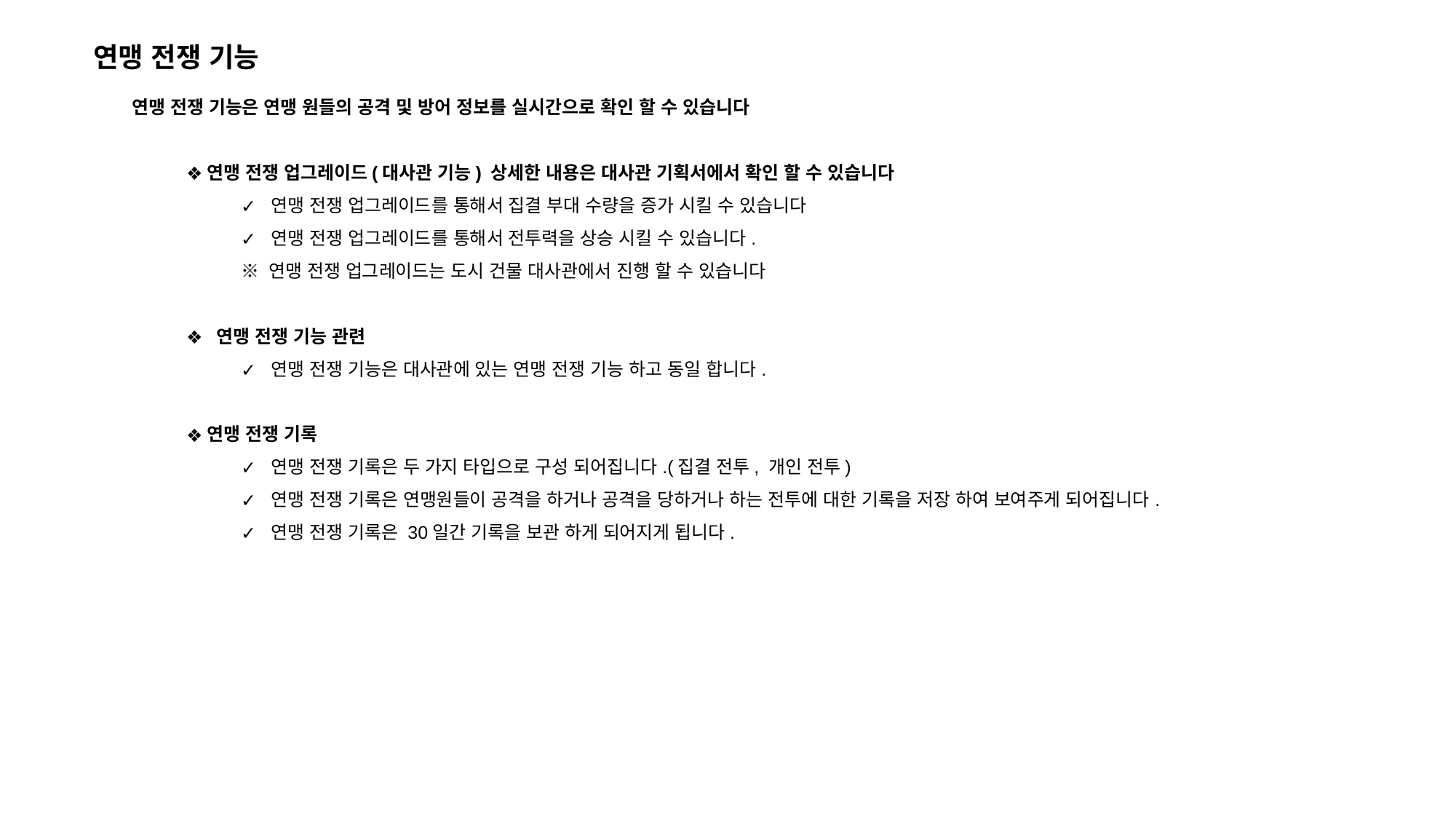

연맹 전쟁 기능
연맹 전쟁 기능은 연맹 원들의 공격 및 방어 정보를 실시간으로 확인 할 수 있습니다

연맹 전쟁 업그레이드(대사관 기능) 상세한 내용은 대사관 기획서에서 확인 할 수 있습니다
 연맹 전쟁 업그레이드를 통해서 집결 부대 수량을 증가 시킬 수 있습니다
 연맹 전쟁 업그레이드를 통해서 전투력을 상승 시킬 수 있습니다.
※ 연맹 전쟁 업그레이드는 도시 건물 대사관에서 진행 할 수 있습니다

 연맹 전쟁 기능 관련
 연맹 전쟁 기능은 대사관에 있는 연맹 전쟁 기능 하고 동일 합니다.

연맹 전쟁 기록
 연맹 전쟁 기록은 두 가지 타입으로 구성 되어집니다.(집결 전투, 개인 전투)
 연맹 전쟁 기록은 연맹원들이 공격을 하거나 공격을 당하거나 하는 전투에 대한 기록을 저장 하여 보여주게 되어집니다.
 연맹 전쟁 기록은 30일간 기록을 보관 하게 되어지게 됩니다.